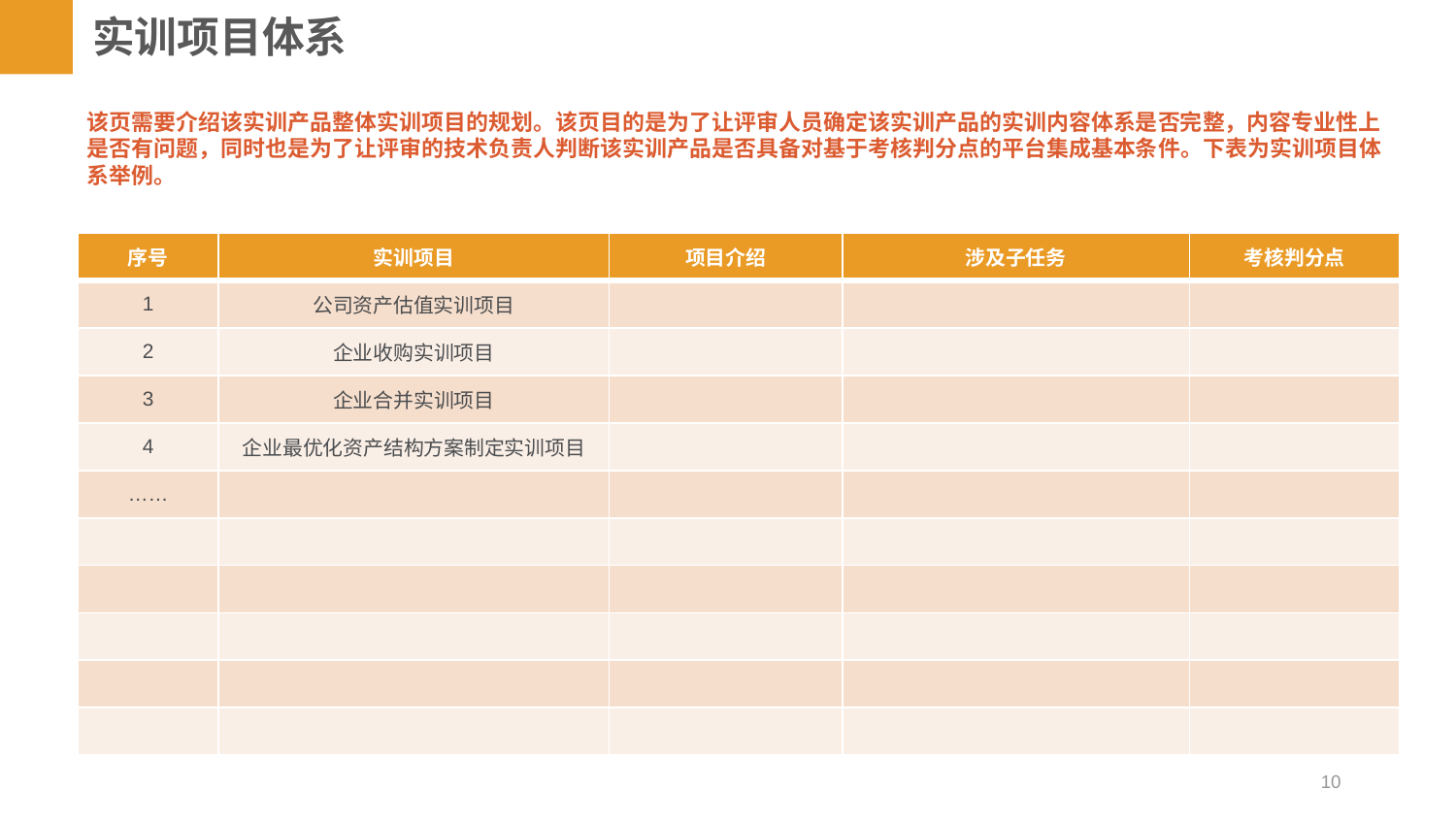

实训项目体系
该页需要介绍该实训产品整体实训项目的规划。该页目的是为了让评审人员确定该实训产品的实训内容体系是否完整，内容专业性上是否有问题，同时也是为了让评审的技术负责人判断该实训产品是否具备对基于考核判分点的平台集成基本条件。下表为实训项目体系举例。
| 序号 | 实训项目 | 项目介绍 | 涉及子任务 | 考核判分点 |
| --- | --- | --- | --- | --- |
| 1 | 公司资产估值实训项目 |  |  |  |
| 2 | 企业收购实训项目 |  |  |  |
| 3 | 企业合并实训项目 |  |  |  |
| 4 | 企业最优化资产结构方案制定实训项目 |  |  |  |
| …… |  |  |  |  |
|  |  |  |  |  |
|  |  |  |  |  |
|  |  |  |  |  |
|  |  |  |  |  |
|  |  |  |  |  |
10